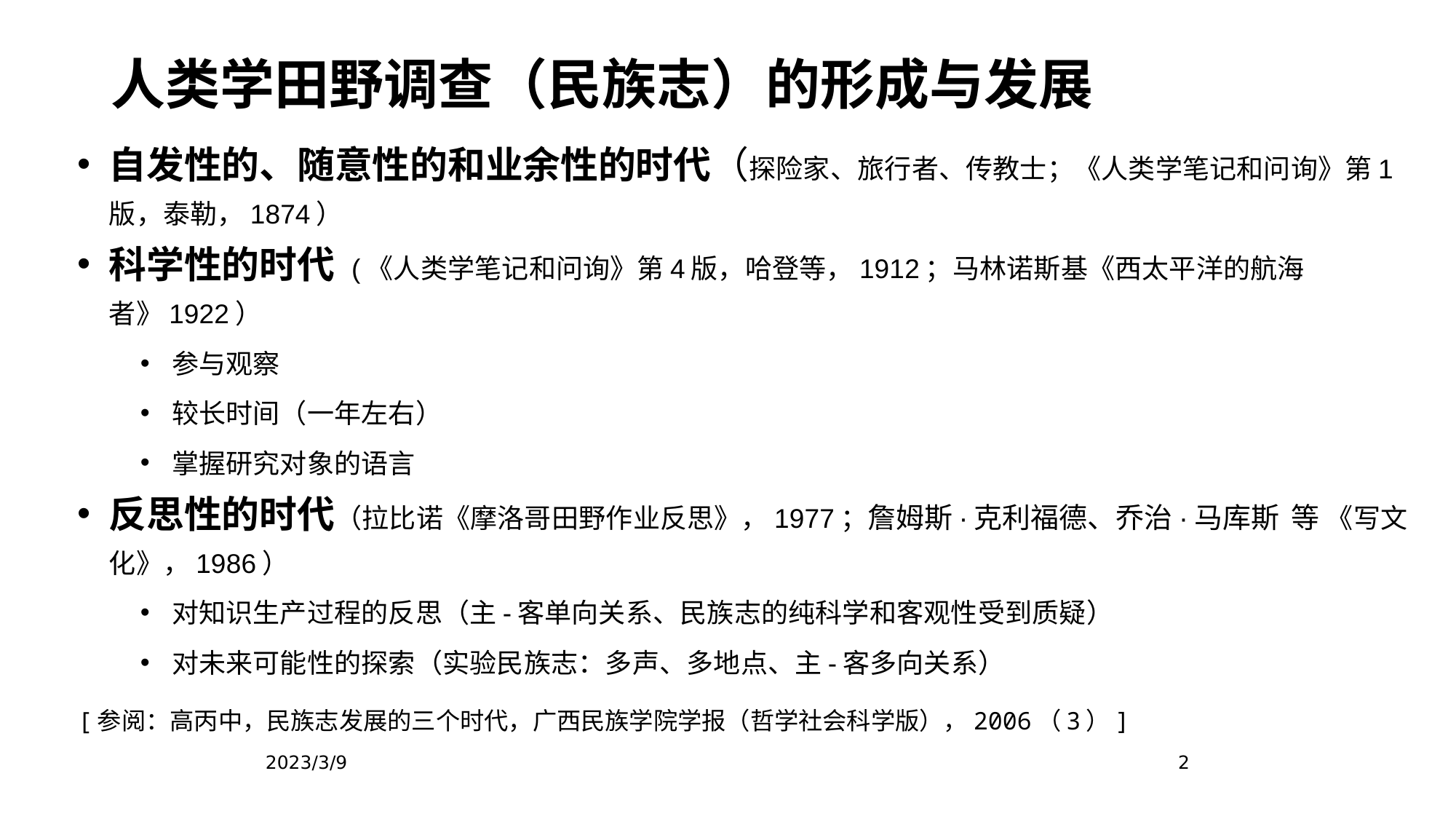

人类学田野调查（民族志）的形成与发展
自发性的、随意性的和业余性的时代（探险家、旅行者、传教士；《人类学笔记和问询》第1版，泰勒，1874）
科学性的时代 (《人类学笔记和问询》第4版，哈登等，1912；马林诺斯基《西太平洋的航海者》1922）
参与观察
较长时间（一年左右）
掌握研究对象的语言
反思性的时代（拉比诺《摩洛哥田野作业反思》，1977；詹姆斯·克利福德、乔治·马库斯等 《写文化》，1986）
对知识生产过程的反思（主-客单向关系、民族志的纯科学和客观性受到质疑）
对未来可能性的探索（实验民族志：多声、多地点、主-客多向关系）
[参阅：高丙中，民族志发展的三个时代，广西民族学院学报（哲学社会科学版），2006（3）]
2023/3/9
2